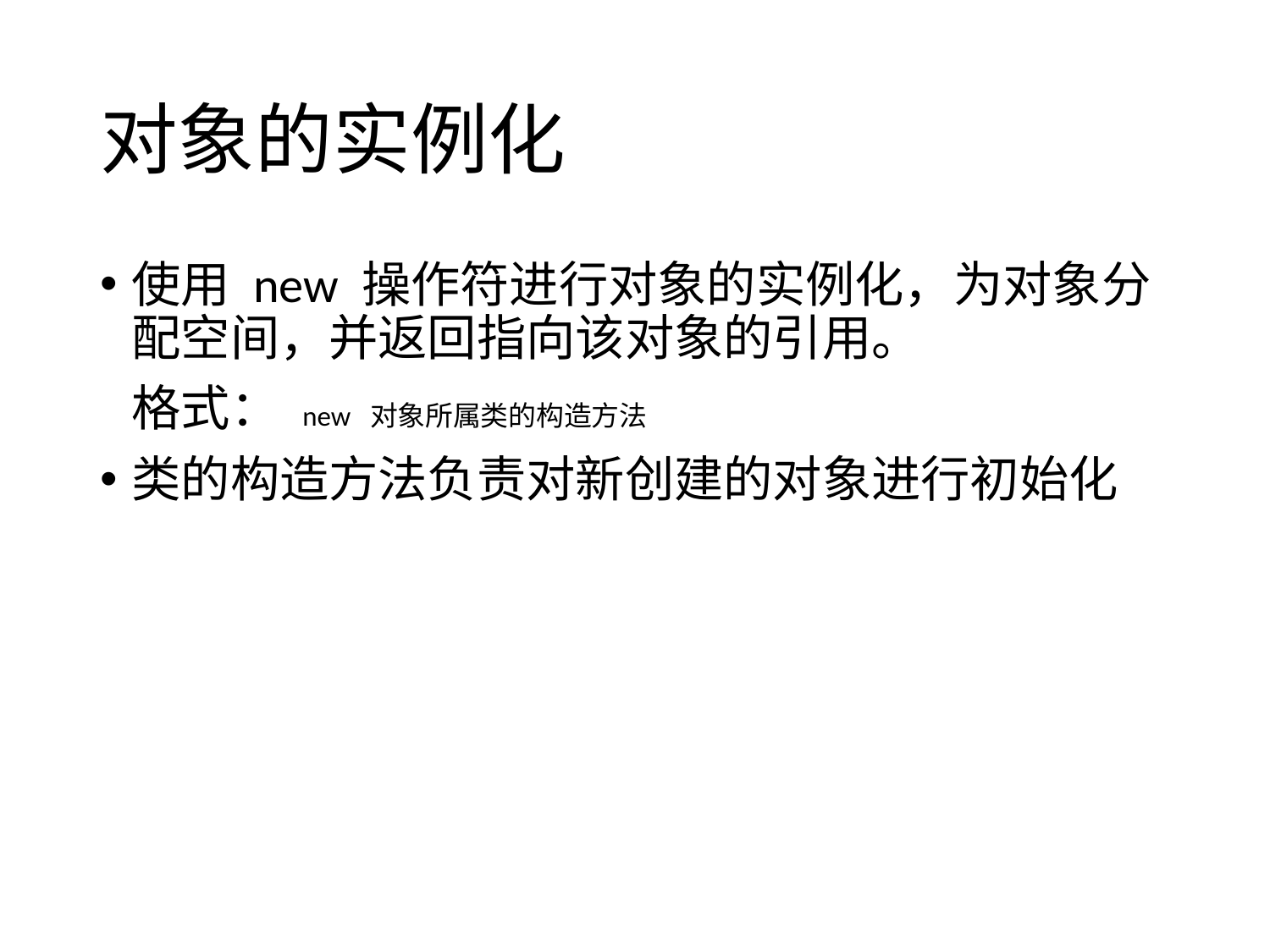

# 对象的实例化
使用 new 操作符进行对象的实例化，为对象分配空间，并返回指向该对象的引用。
	格式： new  对象所属类的构造方法
类的构造方法负责对新创建的对象进行初始化